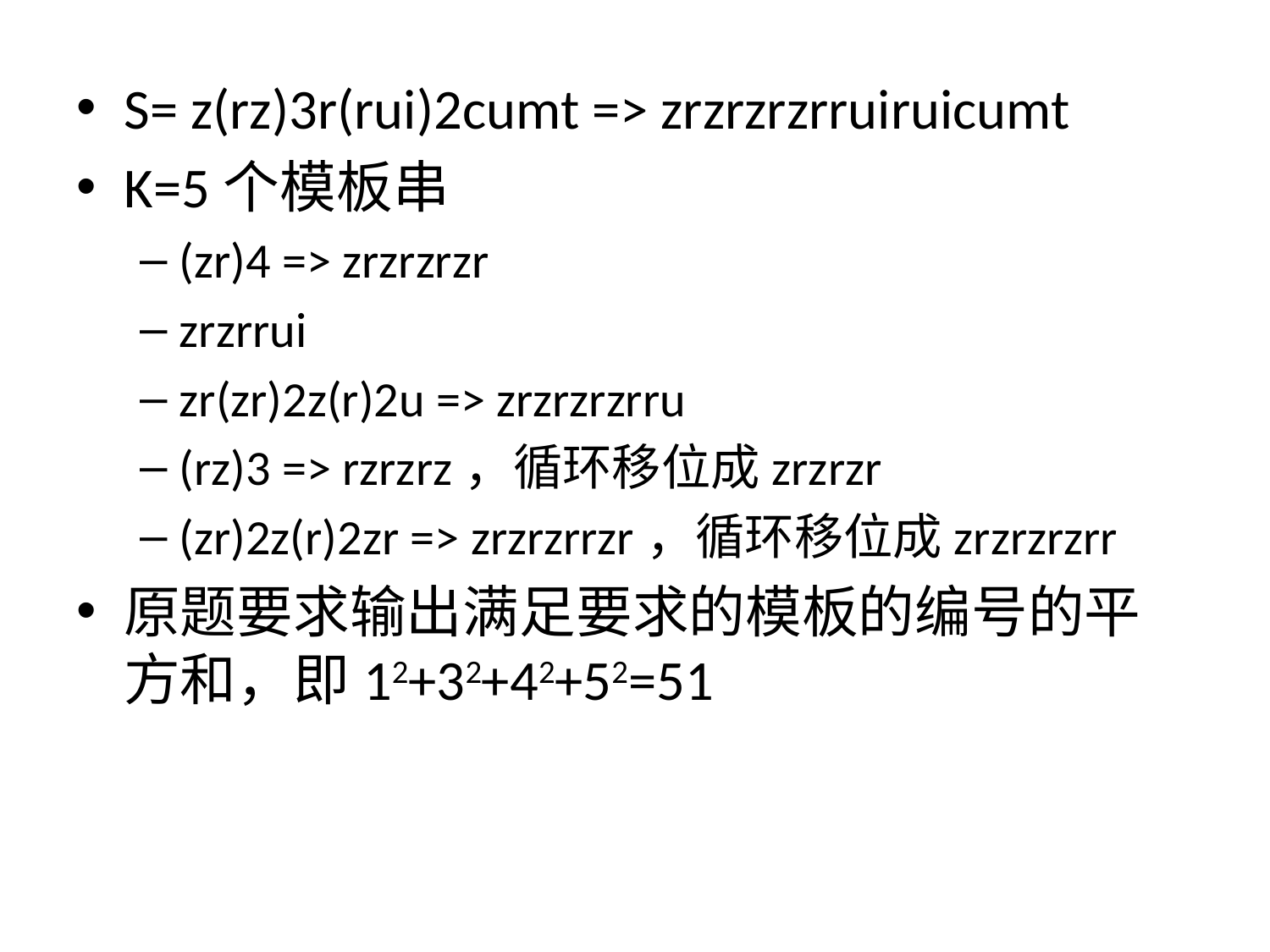

S= z(rz)3r(rui)2cumt => zrzrzrzrruiruicumt
K=5个模板串
(zr)4 => zrzrzrzr
zrzrrui
zr(zr)2z(r)2u => zrzrzrzrru
(rz)3 => rzrzrz，循环移位成zrzrzr
(zr)2z(r)2zr => zrzrzrrzr，循环移位成zrzrzrzrr
原题要求输出满足要求的模板的编号的平方和，即12+32+42+52=51